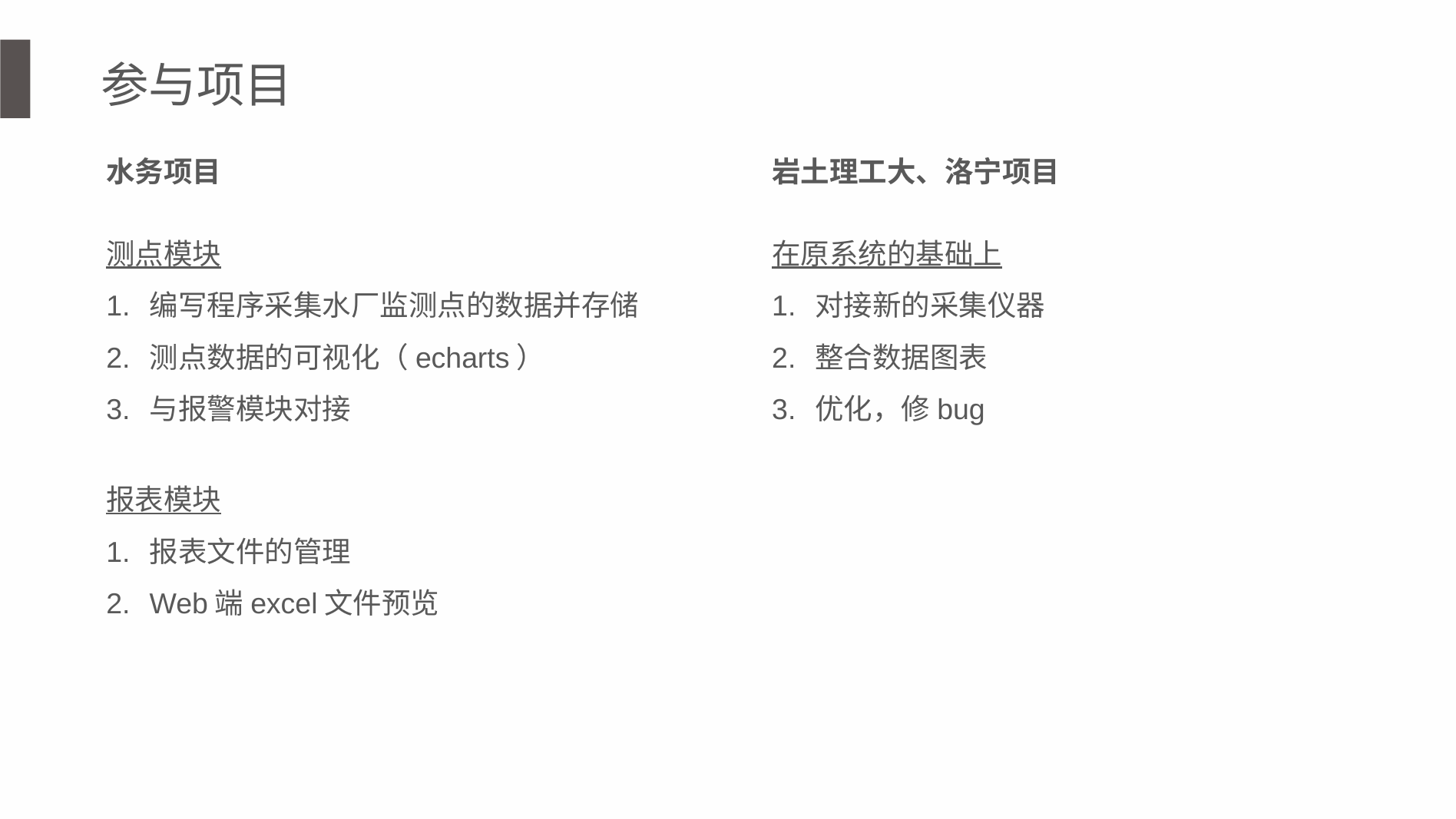

参与项目
水务项目
岩土理工大、洛宁项目
测点模块
编写程序采集水厂监测点的数据并存储
测点数据的可视化（echarts）
与报警模块对接

在原系统的基础上
对接新的采集仪器
整合数据图表
优化，修bug

报表模块
报表文件的管理
Web端excel文件预览